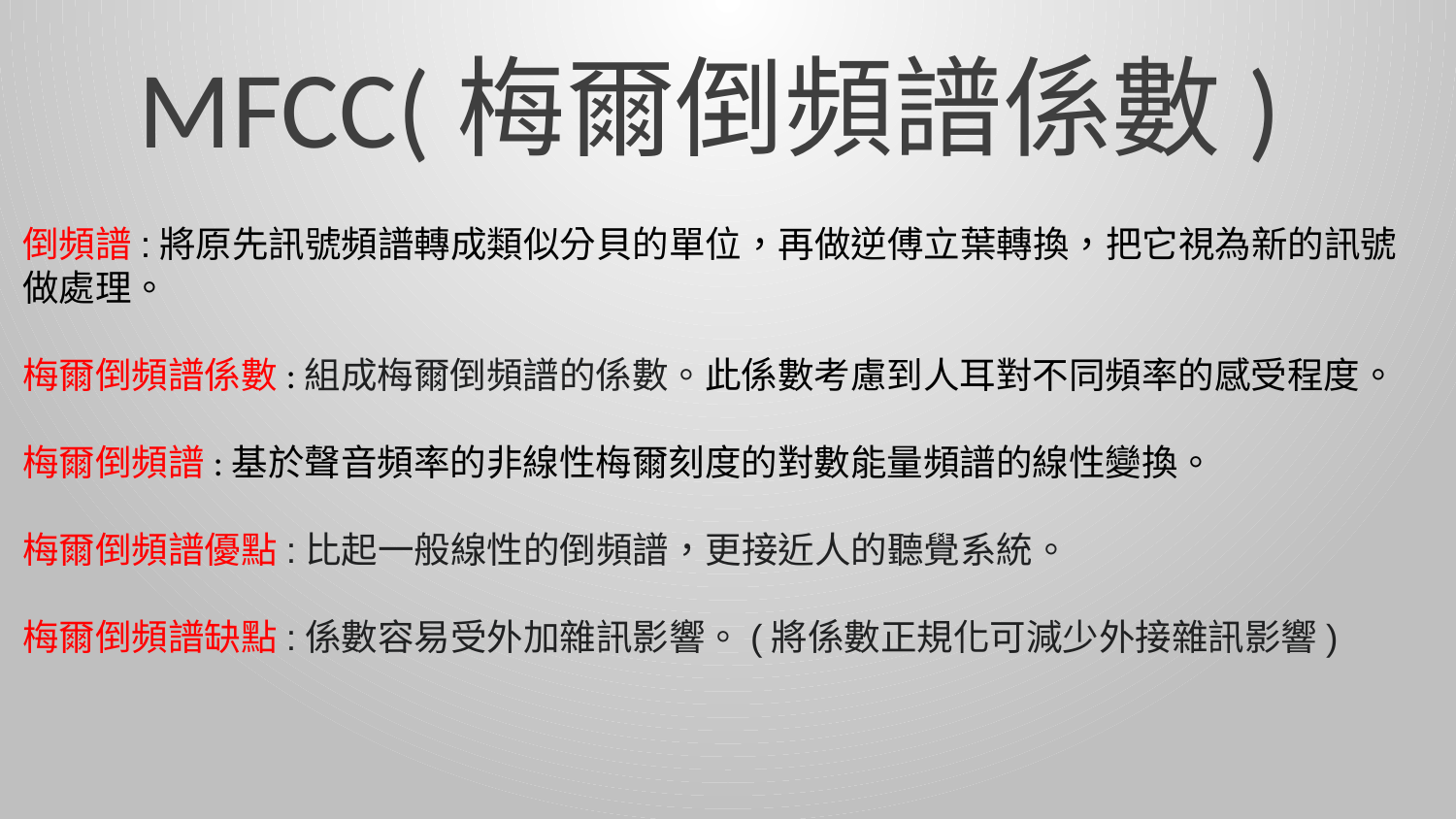

MFCC(梅爾倒頻譜係數)
倒頻譜:將原先訊號頻譜轉成類似分貝的單位，再做逆傅立葉轉換，把它視為新的訊號
做處理。

梅爾倒頻譜係數:組成梅爾倒頻譜的係數。此係數考慮到人耳對不同頻率的感受程度。

梅爾倒頻譜:基於聲音頻率的非線性梅爾刻度的對數能量頻譜的線性變換。

梅爾倒頻譜優點:比起一般線性的倒頻譜，更接近人的聽覺系統。

梅爾倒頻譜缺點:係數容易受外加雜訊影響。(將係數正規化可減少外接雜訊影響)